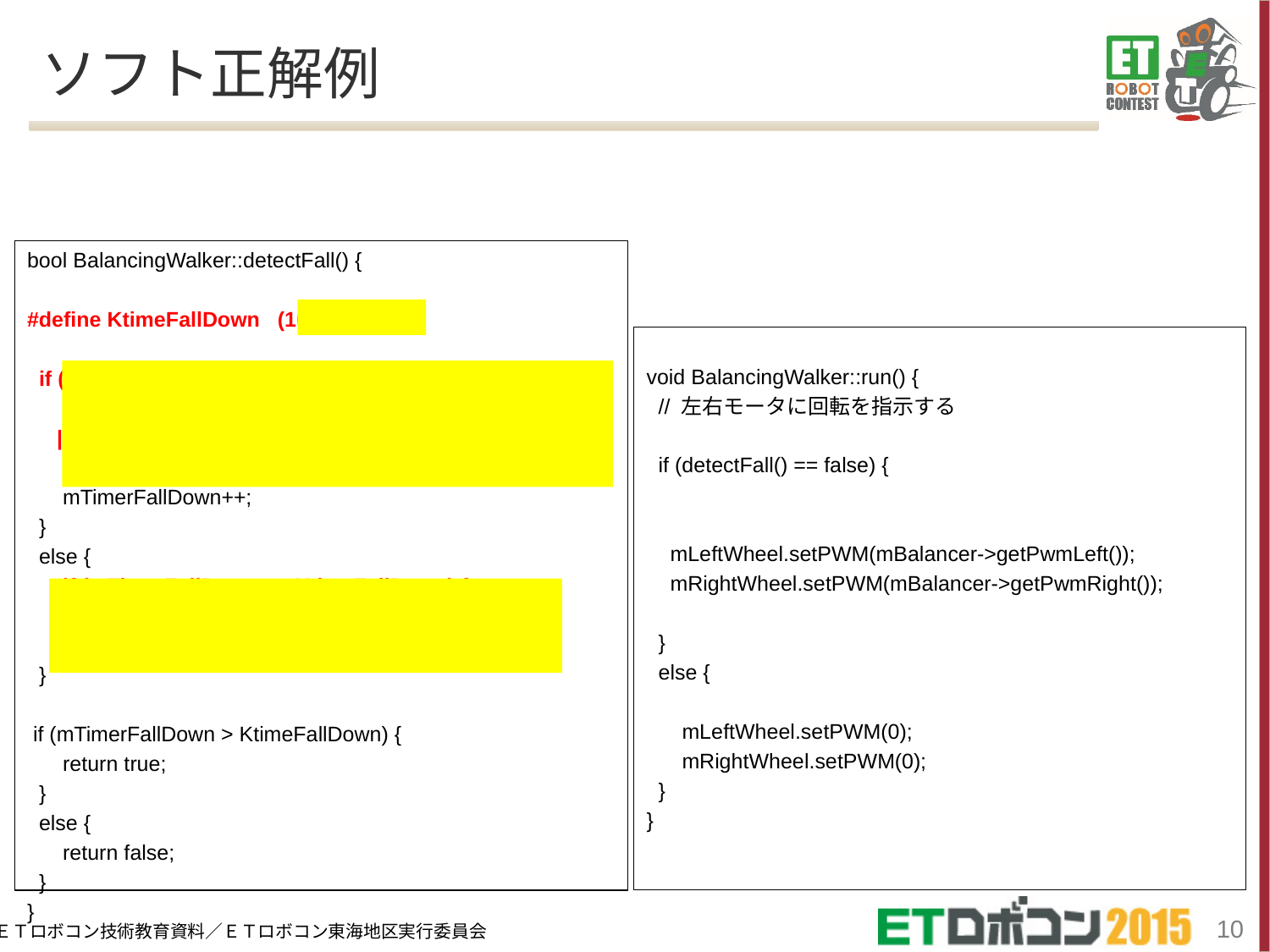

# ソフト正解例
bool BalancingWalker::detectFall() {

#define KtimeFallDown   (1000/4)

  if (   (   (mBalancer->getPwmLeft() >= 100)
        && (mBalancer->getPwmRight() >= 100))
     || (   (mBalancer->getPwmLeft() <= -100)
        && (mBalancer->getPwmRight() <= -100))) {
      mTimerFallDown++;
  }
  else {
      if (mTimerFallDown <= KtimeFallDown) {
          mTimerFallDown = 0;
      }
  }

 if (mTimerFallDown > KtimeFallDown) {
      return true;
  }
  else {
      return false;
  }
}

void BalancingWalker::run() {
  // 左右モータに回転を指示する

  if (detectFall() == false) {

    mLeftWheel.setPWM(mBalancer->getPwmLeft());
    mRightWheel.setPWM(mBalancer->getPwmRight());

  }
  else {

      mLeftWheel.setPWM(0);
      mRightWheel.setPWM(0);
  }
}

10